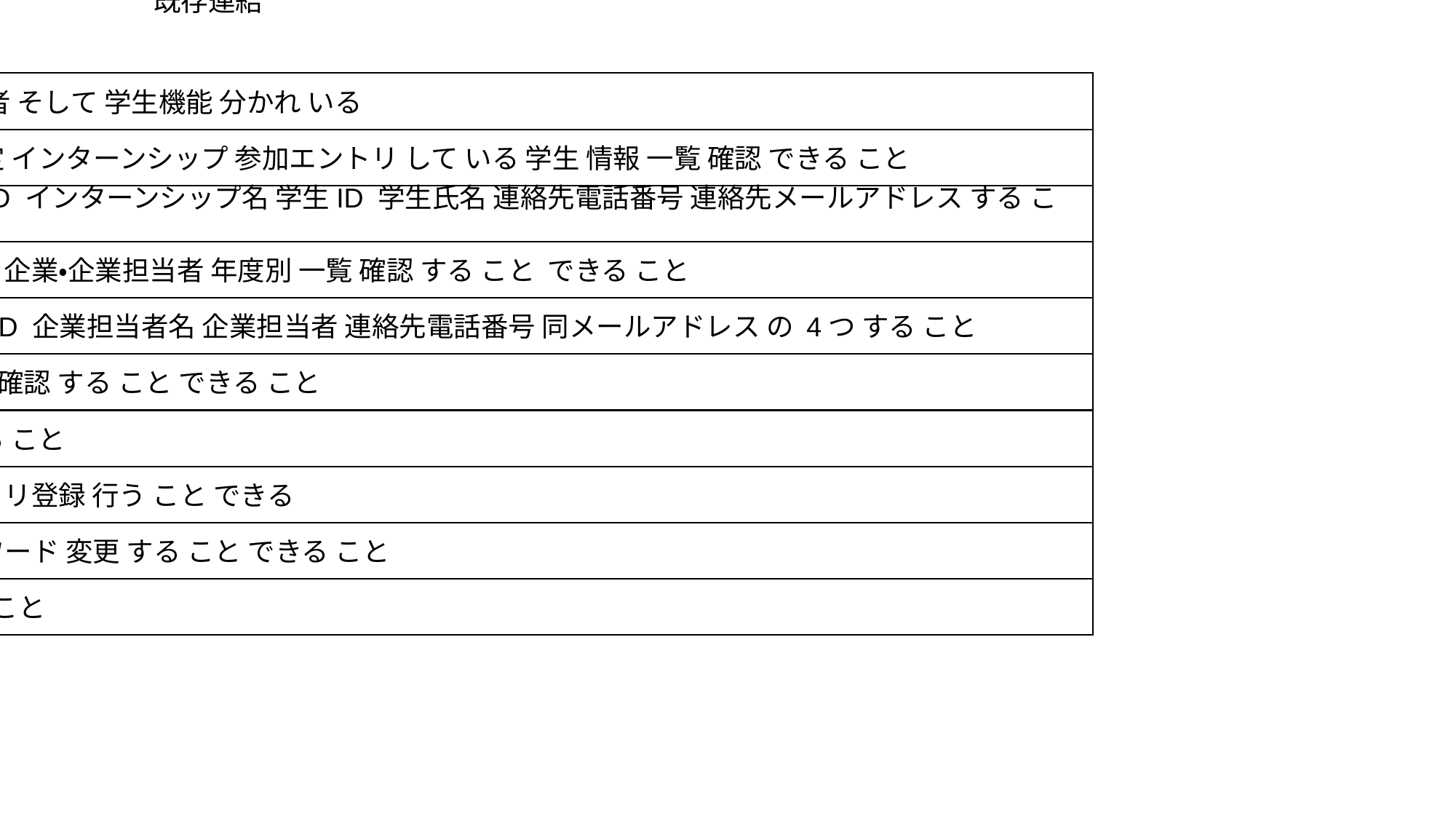

既存連結
システム 教員 企業 企業担当者 そして 学生機能 分かれ いる
企業担当者 自社企業 開催予定 インターンシップ 参加エントリ して いる 学生 情報 一覧 確認 できる こと
一覧 項目 インターンシップID インターンシップ名 学生ID 学生氏名 連絡先電話番号 連絡先メールアドレス する こと
教員 インターンシップ 提供　企業・企業担当者 年度別 一覧 確認 する こと  できる こと
項目 年度 企業名 企業担当者ID 企業担当者名 企業担当者 連絡先電話番号 同メールアドレス の 4つ する こと
教員 登録 され いる企業 一覧 確認 する こと できる こと
一覧 項目 企業ID 企業名 する こと
学生 インターンシップ エントリ登録 行う こと できる
学生 発行 され id 現在 パスワード 変更 する こと できる こと
パスワード 8文字 以上 ある こと